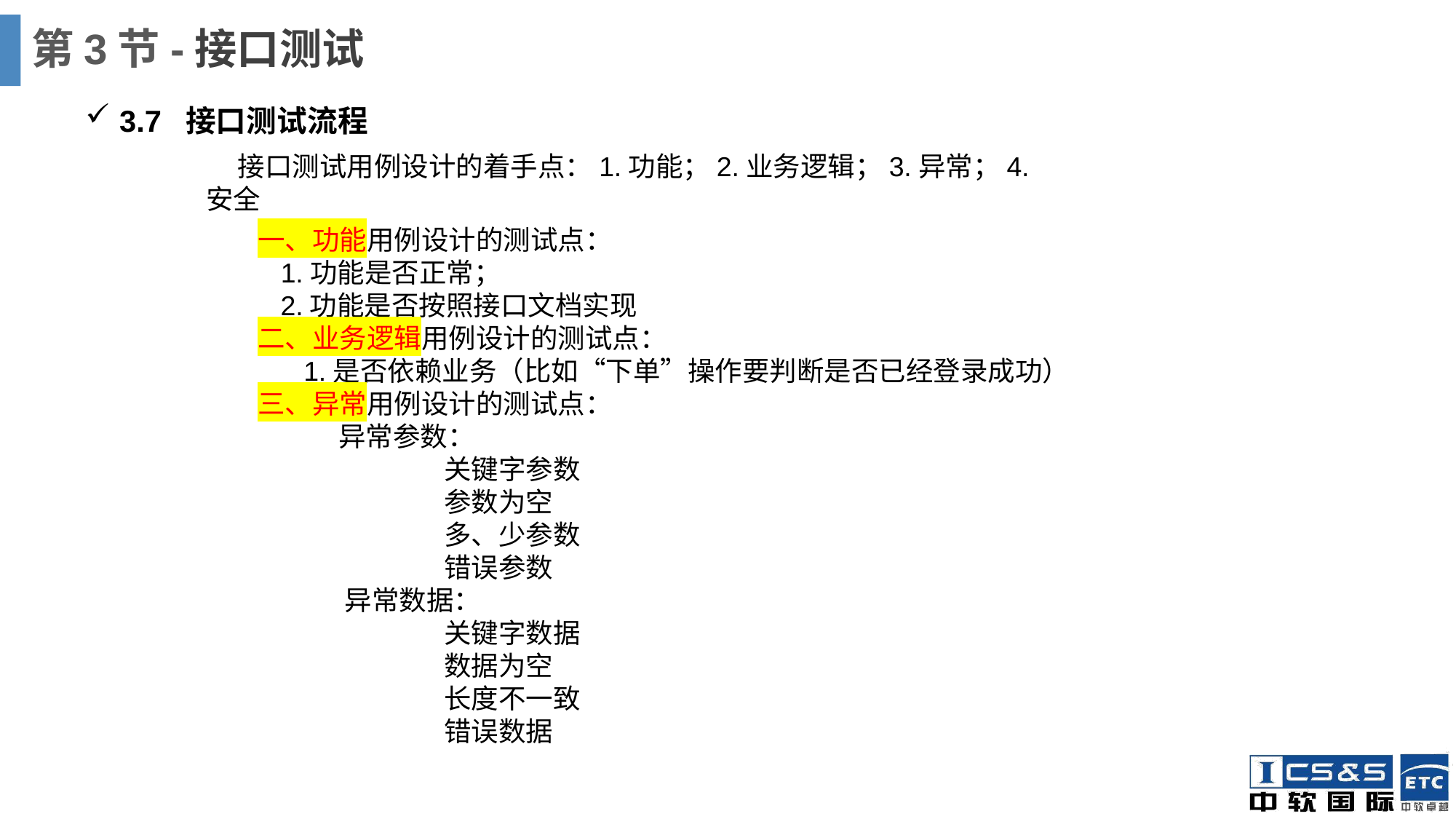

# 第3节-接口测试
3.7  接口测试流程
接口测试用例设计的着手点：1.功能；2.业务逻辑；3.异常；4.安全
一、功能用例设计的测试点：
   1.功能是否正常；
   2.功能是否按照接口文档实现二、业务逻辑用例设计的测试点：
      1.是否依赖业务（比如“下单”操作要判断是否已经登录成功）三、异常用例设计的测试点：            异常参数：		关键字参数		参数为空		多、少参数		错误参数             异常数据：		关键字数据		数据为空		长度不一致		错误数据